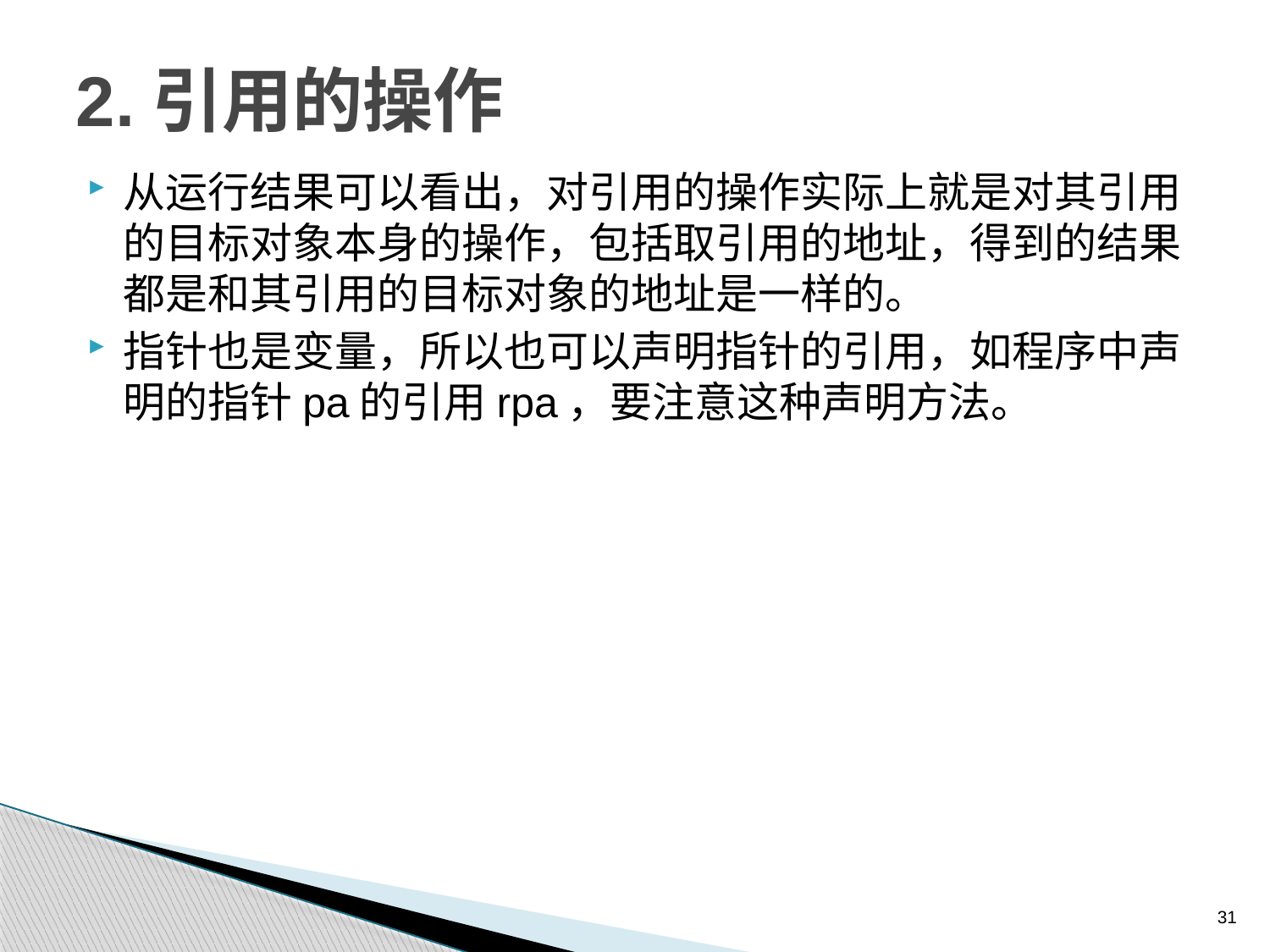

# 2.引用的操作
从运行结果可以看出，对引用的操作实际上就是对其引用的目标对象本身的操作，包括取引用的地址，得到的结果都是和其引用的目标对象的地址是一样的。
指针也是变量，所以也可以声明指针的引用，如程序中声明的指针pa的引用rpa，要注意这种声明方法。

31